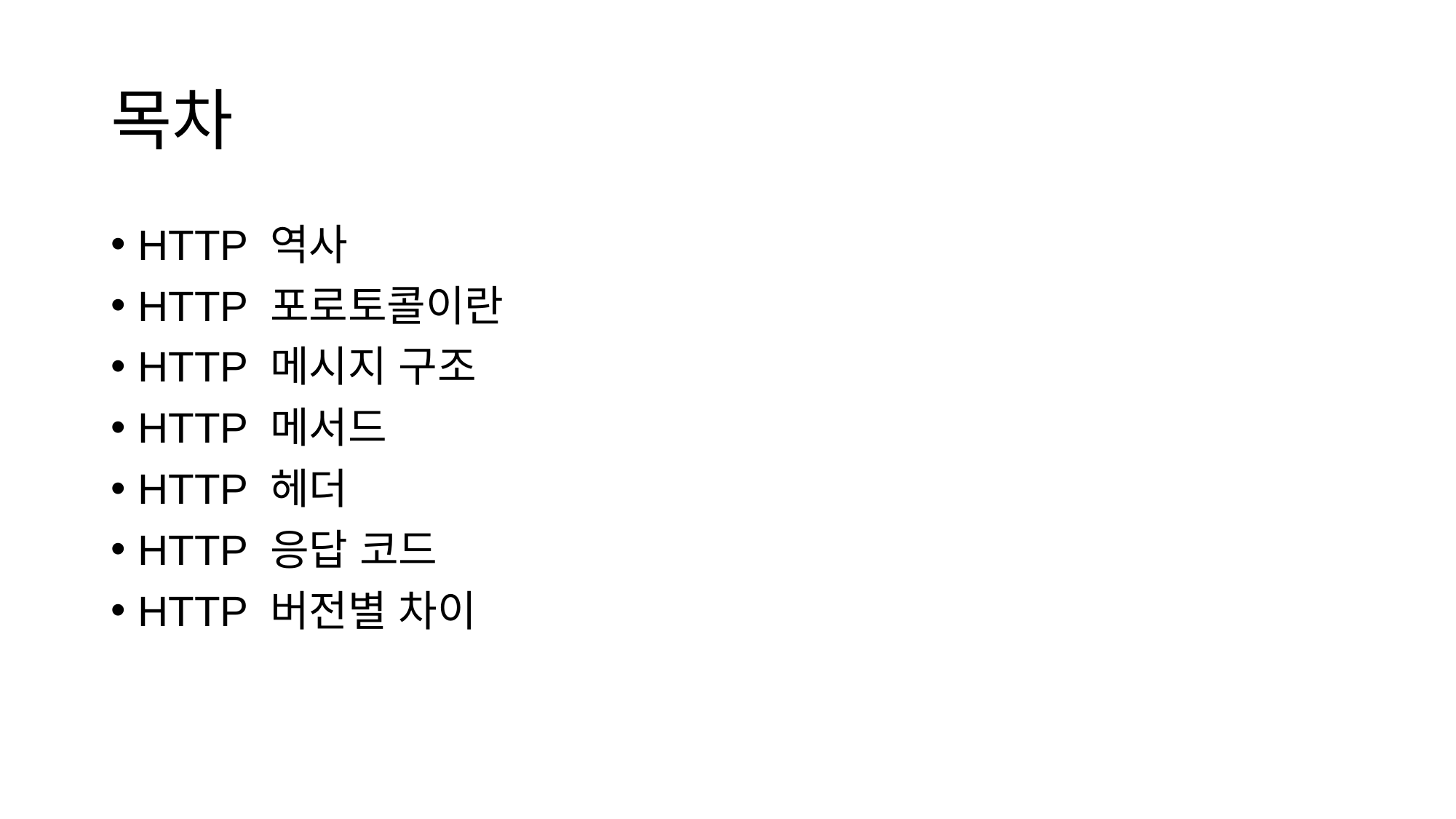

# 목차
HTTP 역사
HTTP 포로토콜이란
HTTP 메시지 구조
HTTP 메서드
HTTP 헤더
HTTP 응답 코드
HTTP 버전별 차이